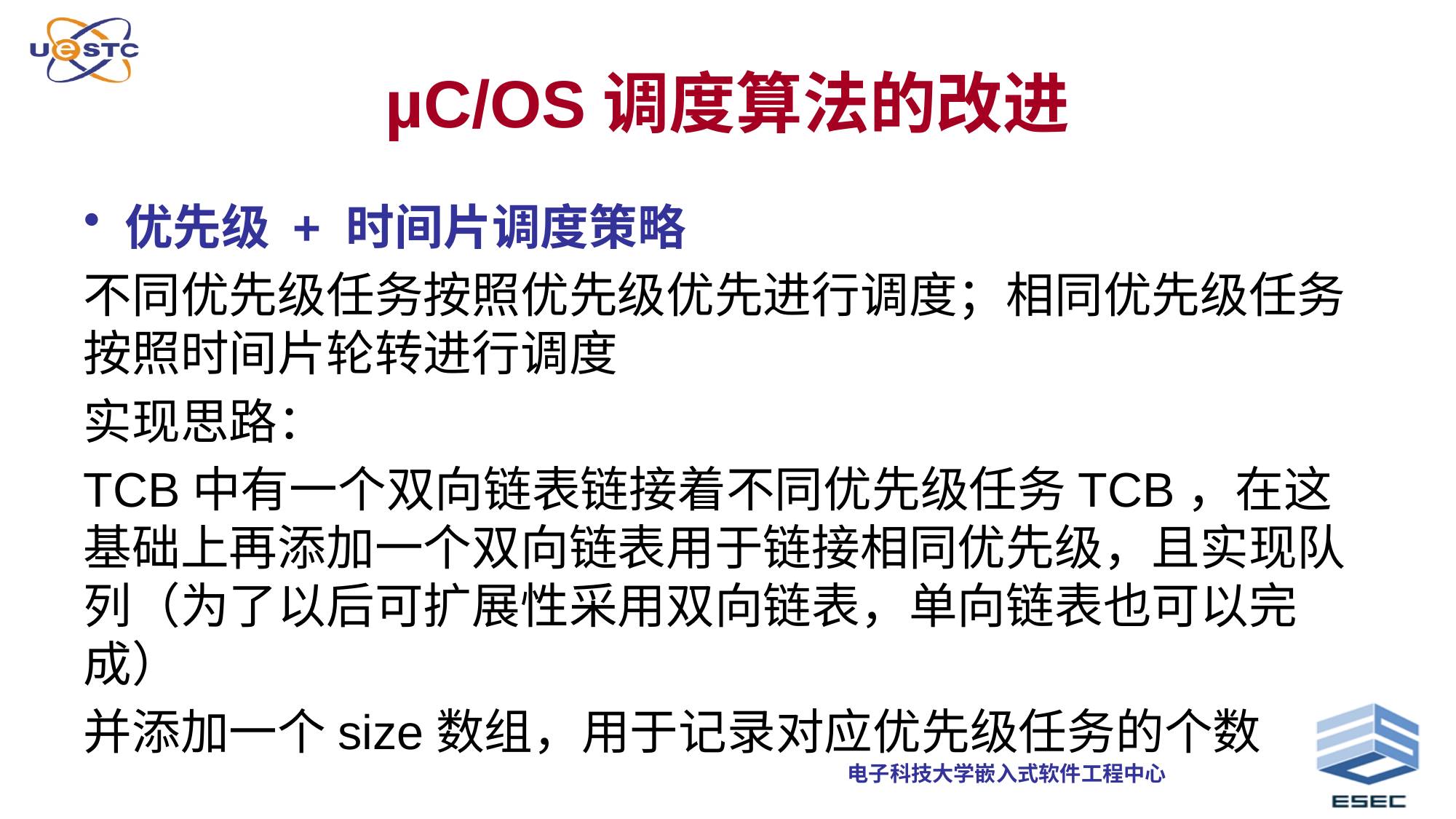

# µC/OS调度算法的改进
优先级 + 时间片调度策略
不同优先级任务按照优先级优先进行调度；相同优先级任务按照时间片轮转进行调度
实现思路：
TCB中有一个双向链表链接着不同优先级任务TCB，在这基础上再添加一个双向链表用于链接相同优先级，且实现队列（为了以后可扩展性采用双向链表，单向链表也可以完成）
并添加一个size数组，用于记录对应优先级任务的个数